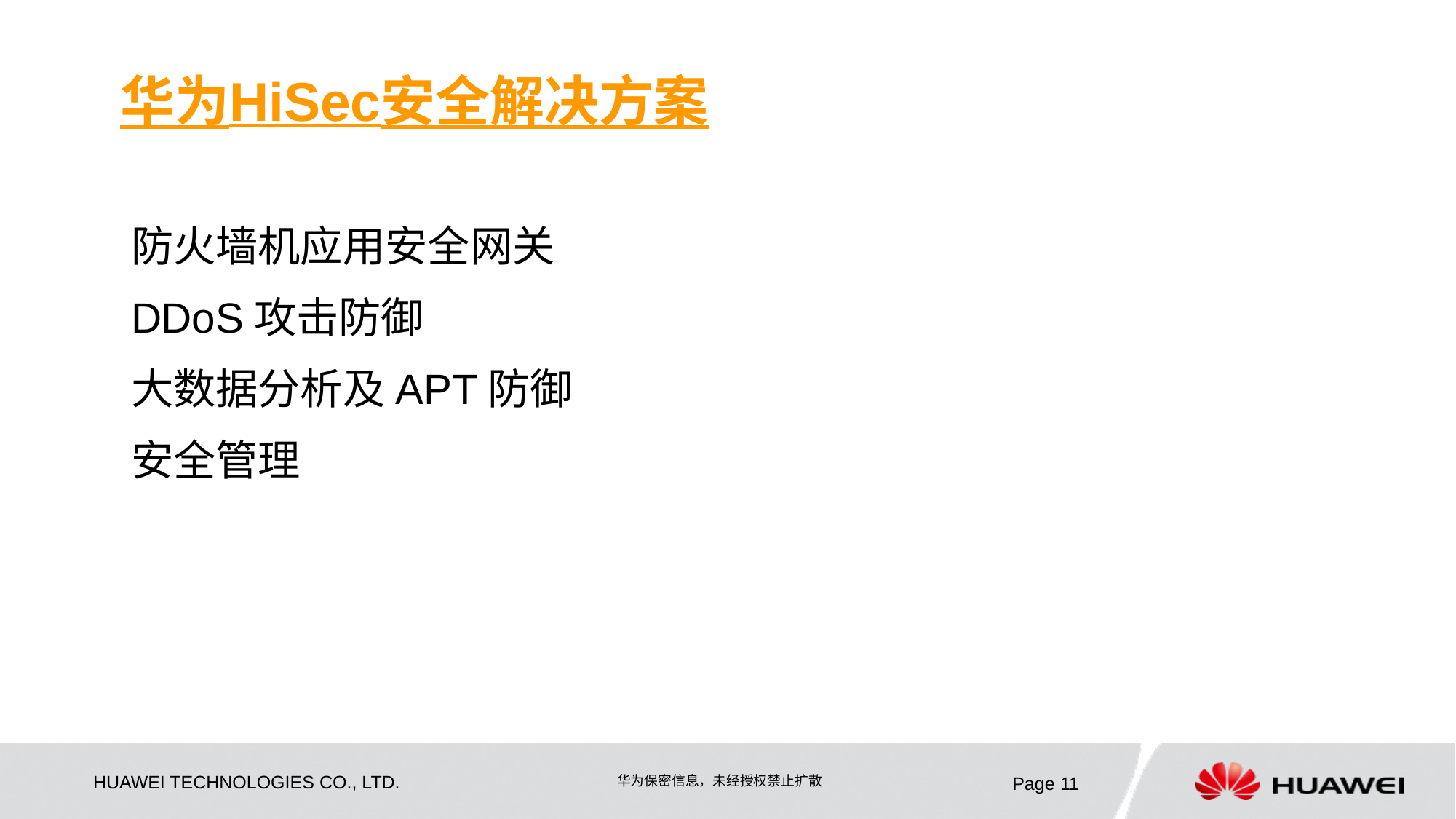

# 华为HiSec安全解决方案
防火墙机应用安全网关
DDoS攻击防御
大数据分析及APT防御
安全管理